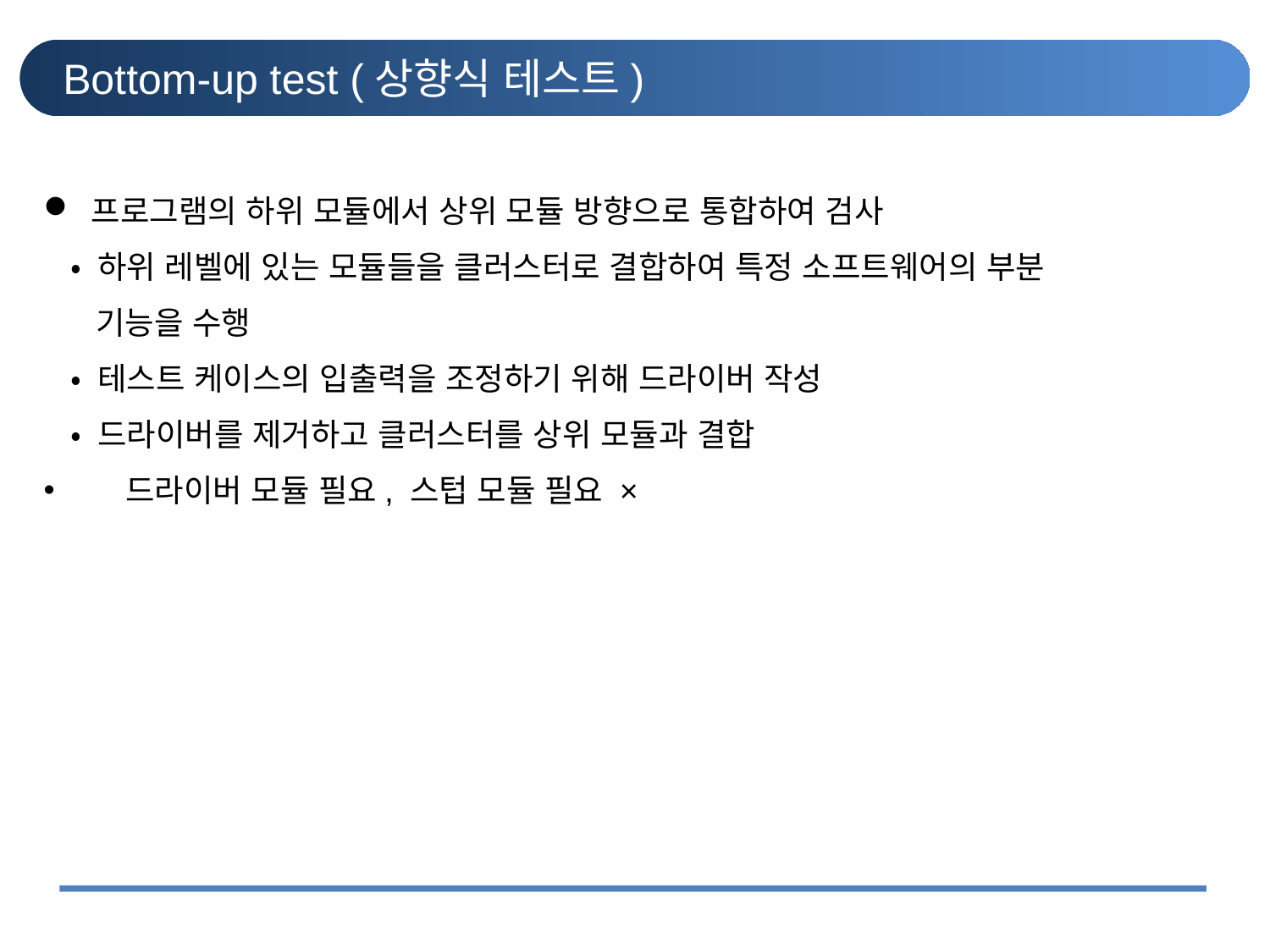

# Bottom-up test (상향식 테스트) Bottom-up test (상향식 테스트)
프로그램의 하위 모듈에서 상위 모듈 방향으로 통합하여 검사
   • 하위 레벨에 있는 모듈들을 클러스터로 결합하여 특정 소프트웨어의 부분
     기능을 수행
   • 테스트 케이스의 입출력을 조정하기 위해 드라이버 작성
   • 드라이버를 제거하고 클러스터를 상위 모듈과 결합
   드라이버 모듈 필요, 스텁 모듈 필요 ×